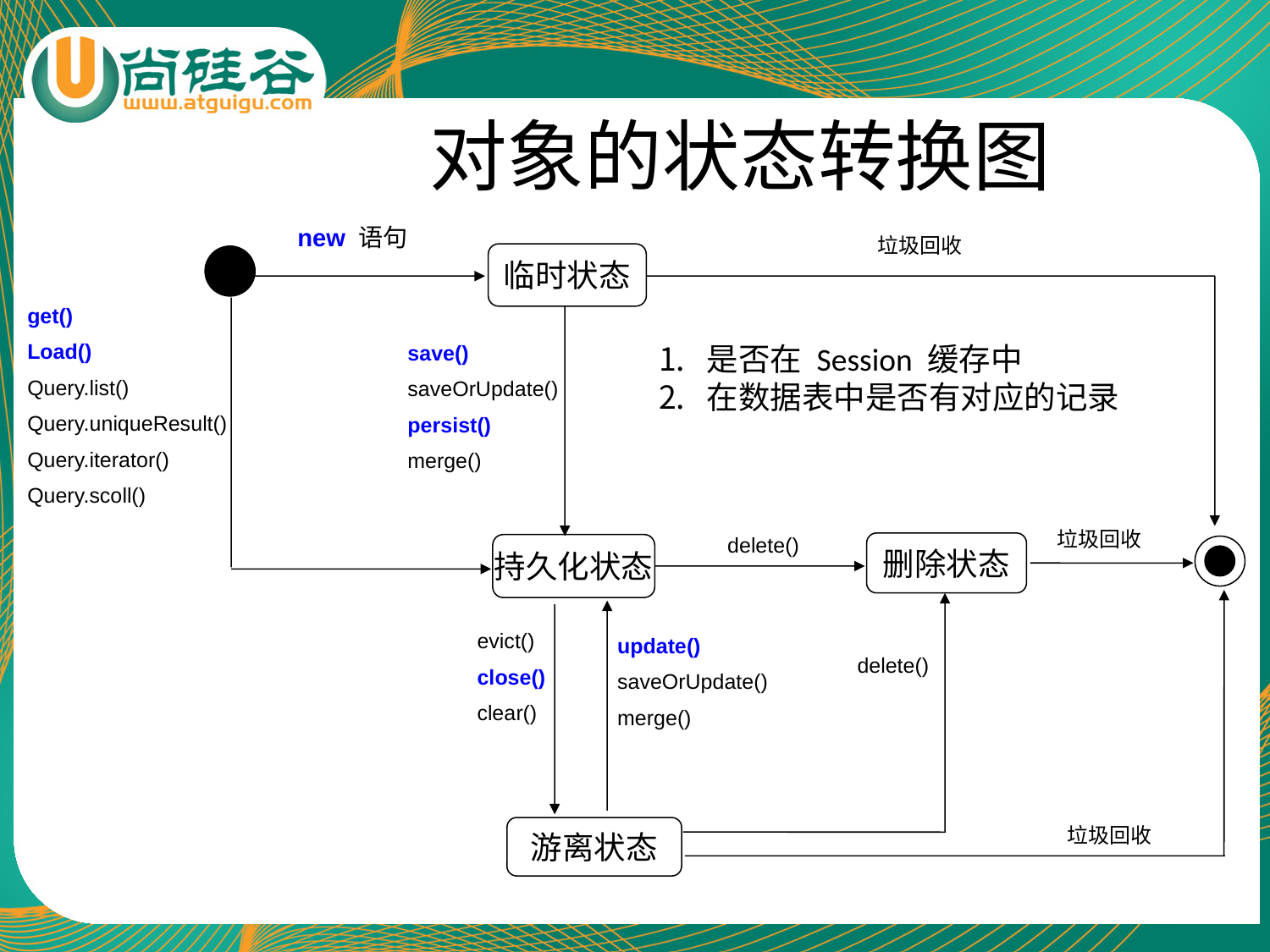

# 对象的状态转换图
new 语句
垃圾回收
临时状态

get()
Load()
Query.list()
Query.uniqueResult()
Query.iterator()
Query.scoll()

save()
saveOrUpdate()
persist()
merge()
垃圾回收
delete()
删除状态
持久化状态

evict()
close()
clear()
update()
saveOrUpdate()
merge()
delete()
垃圾回收
游离状态

是否在 Session 缓存中
在数据表中是否有对应的记录